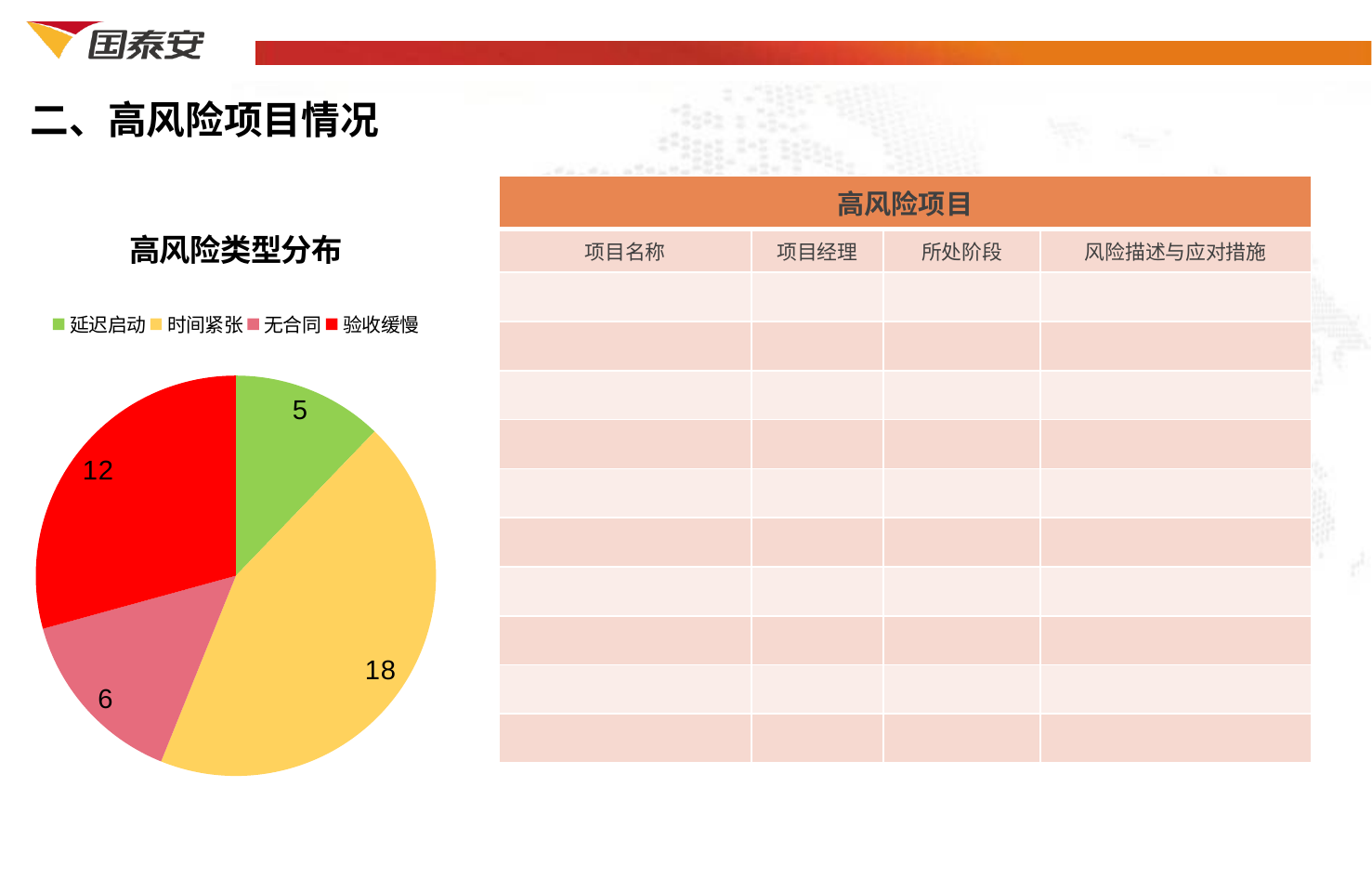

二、高风险项目情况
| 高风险项目 |  |  |  |
| --- | --- | --- | --- |
| 项目名称 | 项目经理 | 所处阶段 | 风险描述与应对措施 |
|  |  |  |  |
|  |  |  |  |
|  |  |  |  |
|  |  |  |  |
|  |  |  |  |
|  |  |  |  |
|  |  |  |  |
|  |  |  |  |
|  |  |  |  |
|  |  |  |  |

### Chart:

| Category | 高风险类型分布 |
|---|---|
| 延迟启动 | 5.0 |
| 时间紧张 | 18.0 |
| 无合同 | 6.0 |
| 验收缓慢 | 12.0 |